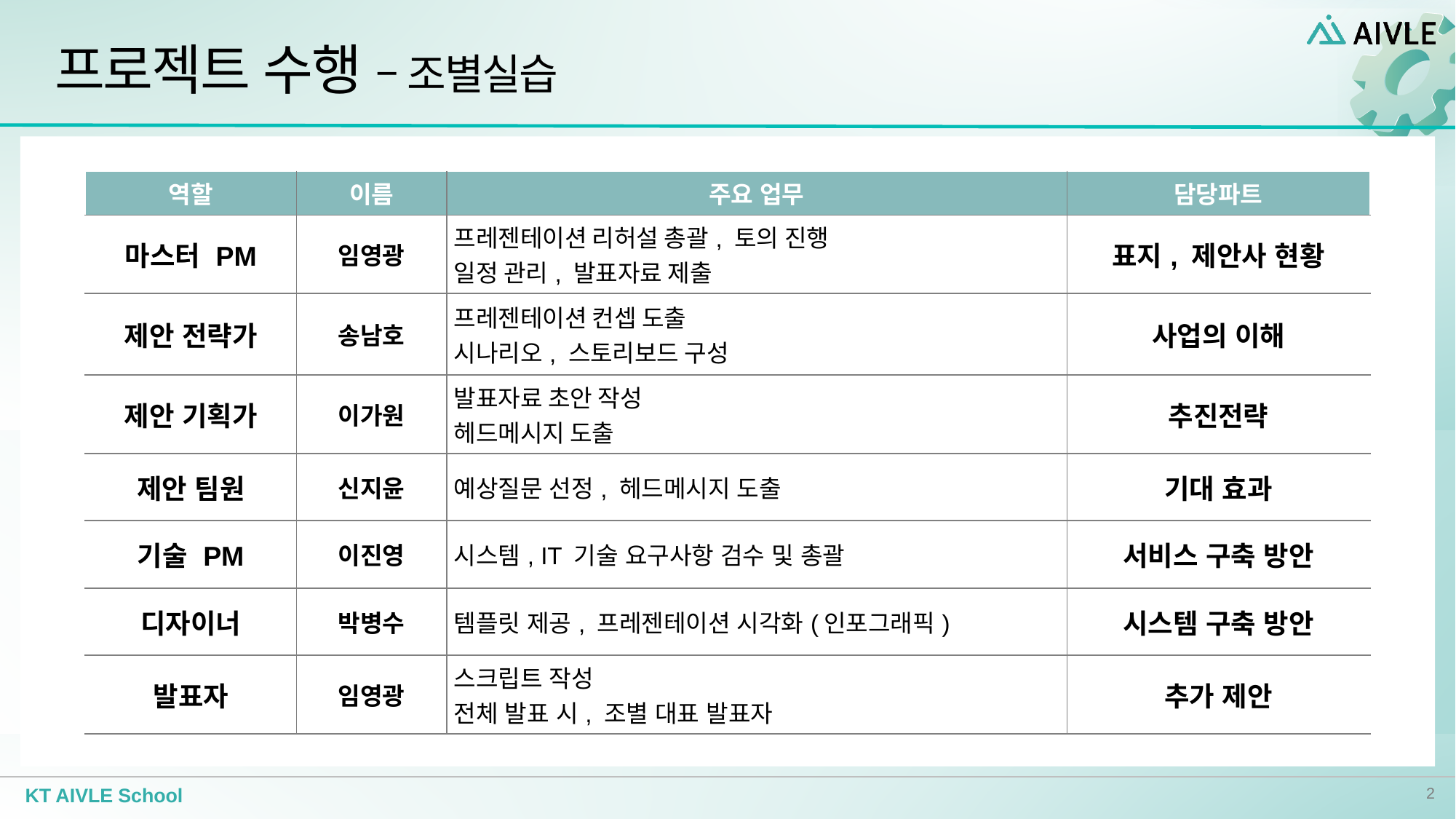

# 프로젝트 수행 – 조별실습
| 역할 | 이름 | 주요 업무 | 담당파트 |
| --- | --- | --- | --- |
| 마스터 PM | 임영광 | 프레젠테이션 리허설 총괄, 토의 진행 일정 관리, 발표자료 제출 | 표지, 제안사 현황 |
| 제안 전략가 | 송남호 | 프레젠테이션 컨셉 도출 시나리오, 스토리보드 구성 | 사업의 이해 |
| 제안 기획가 | 이가원 | 발표자료 초안 작성 헤드메시지 도출 | 추진전략 |
| 제안 팀원 | 신지윤 | 예상질문 선정, 헤드메시지 도출 | 기대 효과 |
| 기술 PM | 이진영 | 시스템, IT 기술 요구사항 검수 및 총괄 | 서비스 구축 방안 |
| 디자이너 | 박병수 | 템플릿 제공, 프레젠테이션 시각화(인포그래픽) | 시스템 구축 방안 |
| 발표자 | 임영광 | 스크립트 작성 전체 발표 시, 조별 대표 발표자 | 추가 제안 |